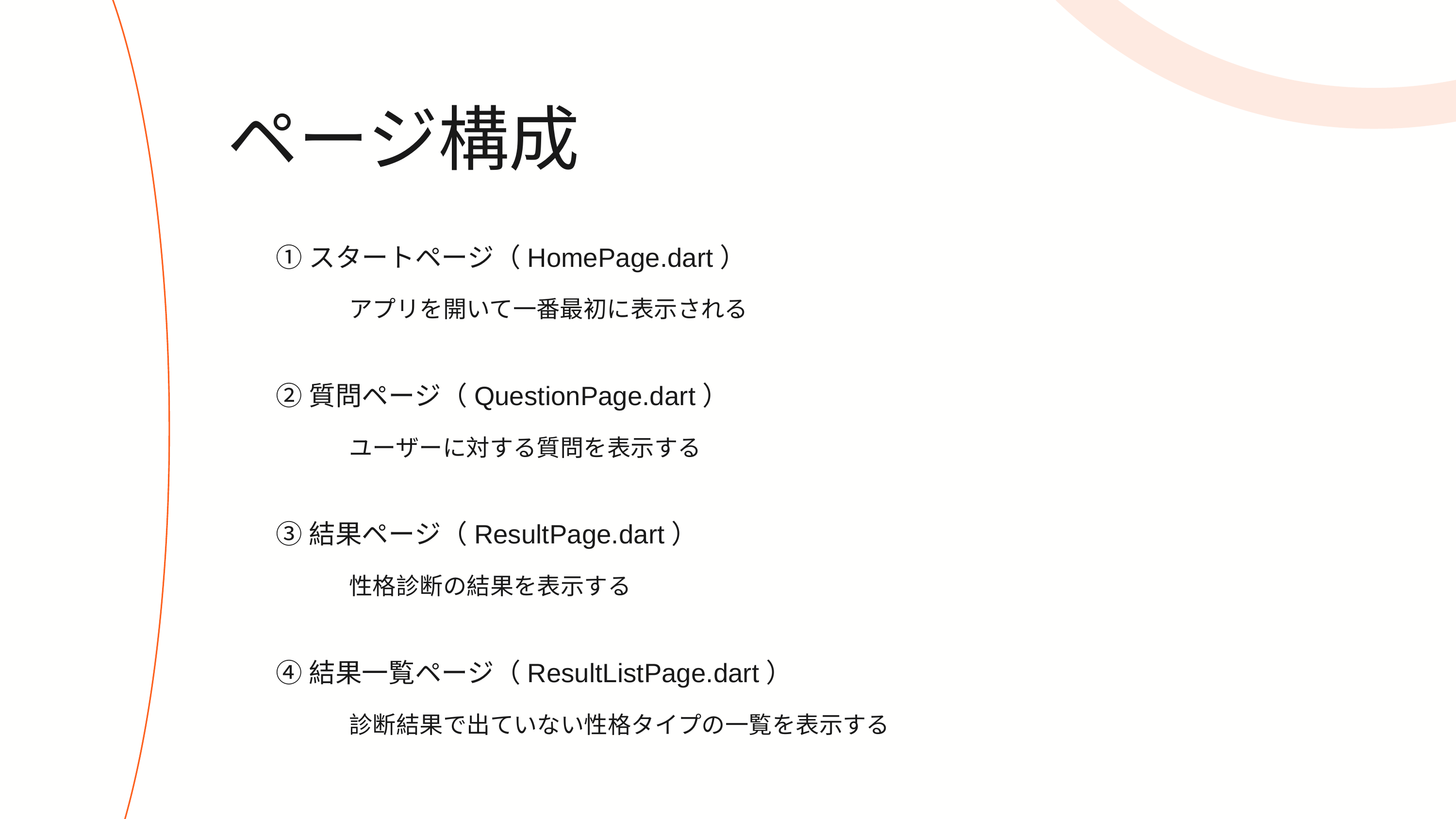

ページ構成
①スタートページ（HomePage.dart）
アプリを開いて一番最初に表示される
②質問ページ（QuestionPage.dart）
ユーザーに対する質問を表示する
③結果ページ（ResultPage.dart）
性格診断の結果を表示する
④結果一覧ページ（ResultListPage.dart）
診断結果で出ていない性格タイプの一覧を表示する